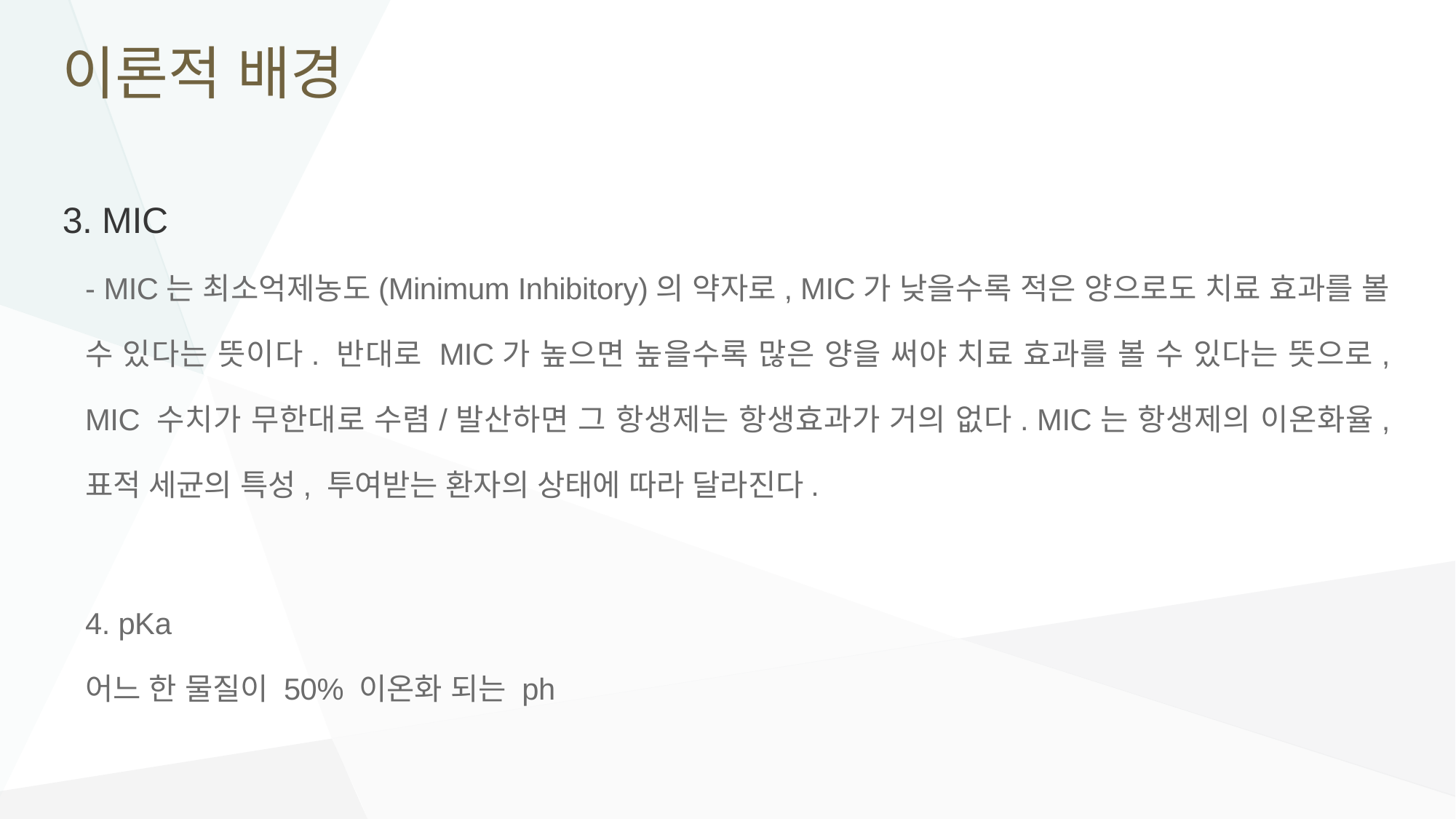

# 이론적 배경
3. MIC
- MIC는 최소억제농도(Minimum Inhibitory)의 약자로, MIC가 낮을수록 적은 양으로도 치료 효과를 볼 수 있다는 뜻이다. 반대로 MIC가 높으면 높을수록 많은 양을 써야 치료 효과를 볼 수 있다는 뜻으로, MIC 수치가 무한대로 수렴/발산하면 그 항생제는 항생효과가 거의 없다. MIC는 항생제의 이온화율, 표적 세균의 특성, 투여받는 환자의 상태에 따라 달라진다.
4. pKa
어느 한 물질이 50% 이온화 되는 ph